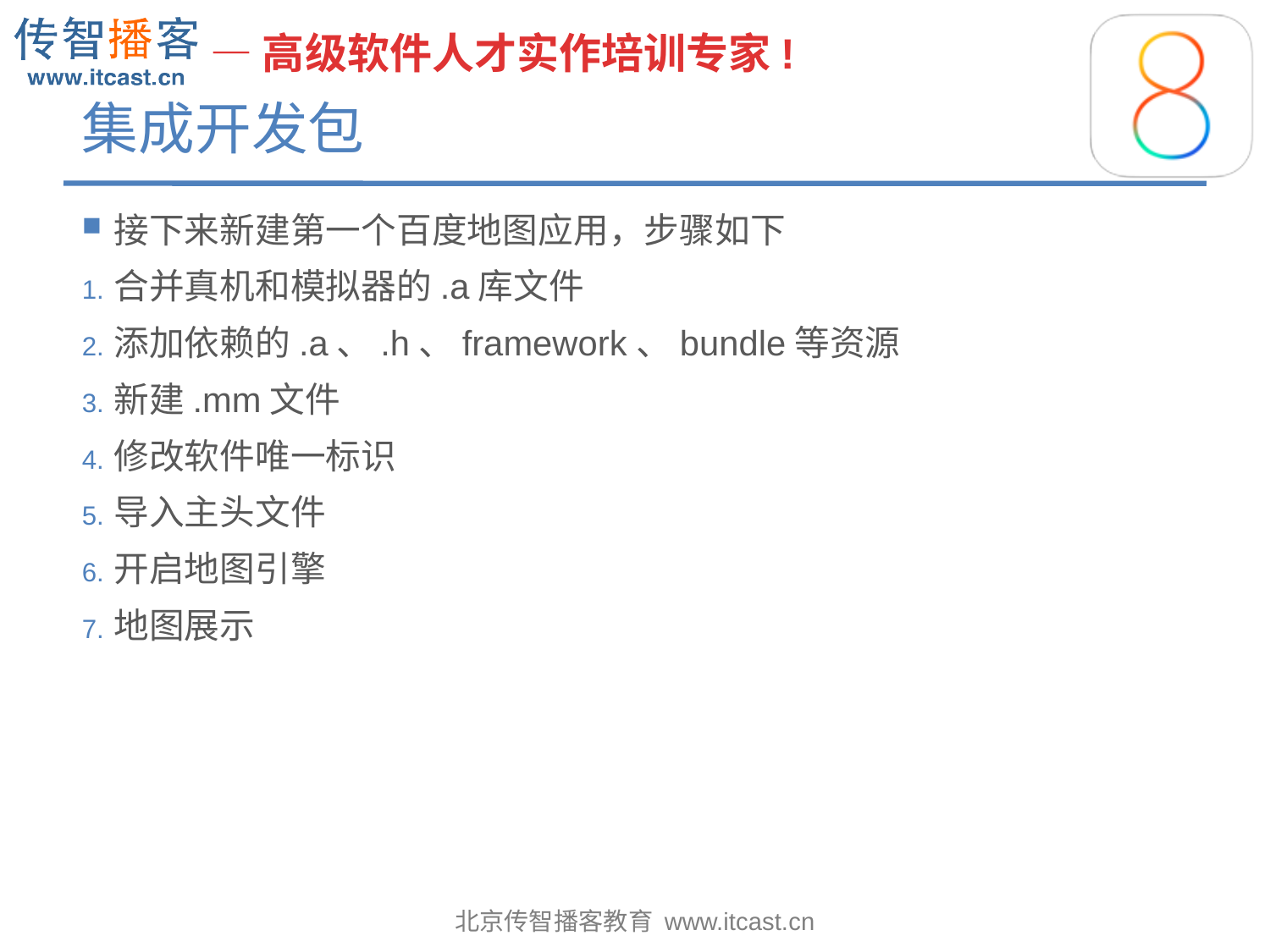

# 集成开发包
接下来新建第一个百度地图应用，步骤如下
合并真机和模拟器的.a库文件
添加依赖的.a、.h、framework、bundle等资源
新建.mm文件
修改软件唯一标识
导入主头文件
开启地图引擎
地图展示